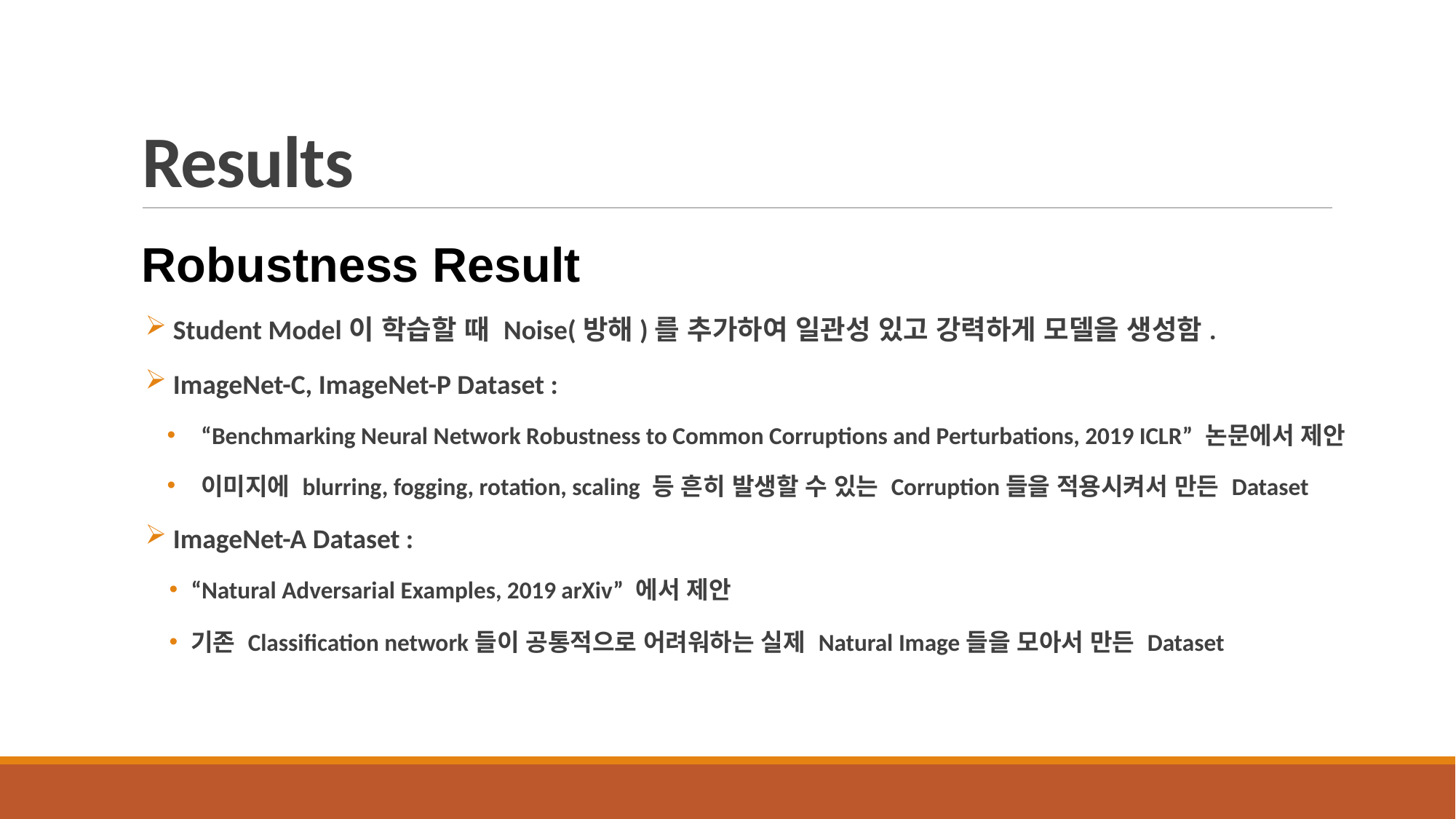

# Results
Robustness Result
 Student Model이 학습할 때 Noise(방해)를 추가하여 일관성 있고 강력하게 모델을 생성함.
 ImageNet-C, ImageNet-P Dataset :
“Benchmarking Neural Network Robustness to Common Corruptions and Perturbations, 2019 ICLR” 논문에서 제안
이미지에 blurring, fogging, rotation, scaling 등 흔히 발생할 수 있는 Corruption들을 적용시켜서 만든 Dataset
 ImageNet-A Dataset :
“Natural Adversarial Examples, 2019 arXiv” 에서 제안
기존 Classification network들이 공통적으로 어려워하는 실제 Natural Image들을 모아서 만든 Dataset